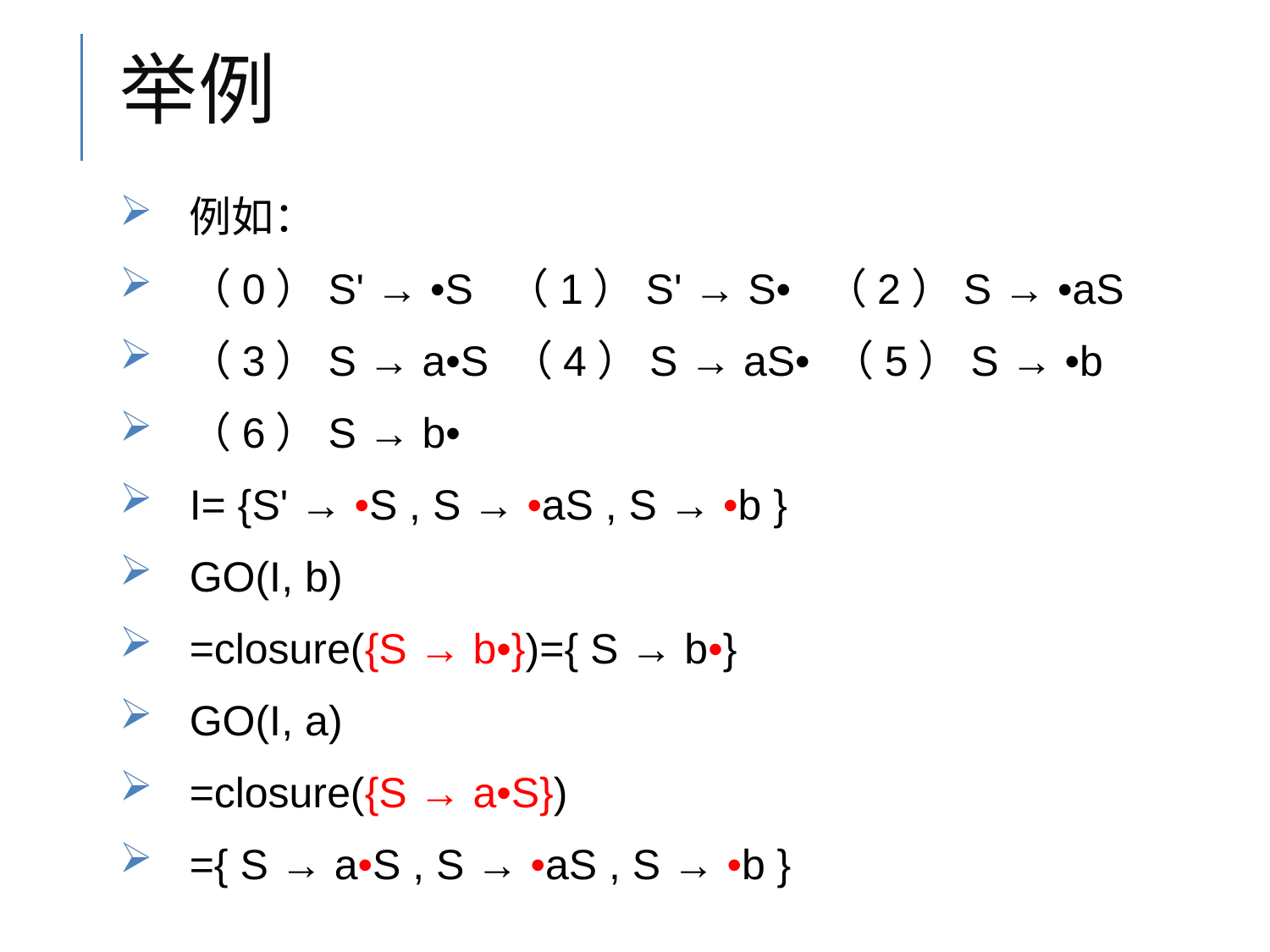

# 举例
例如：
（0）S' → •S  （1）S' → S•  （2）S → •aS
（3）S → a•S （4）S → aS• （5）S → •b
（6）S → b•
I= {S' → •S , S → •aS , S → •b }
GO(I, b)
=closure({S → b•})={ S → b•}
GO(I, a)
=closure({S → a•S})
={ S → a•S , S → •aS , S → •b }
43